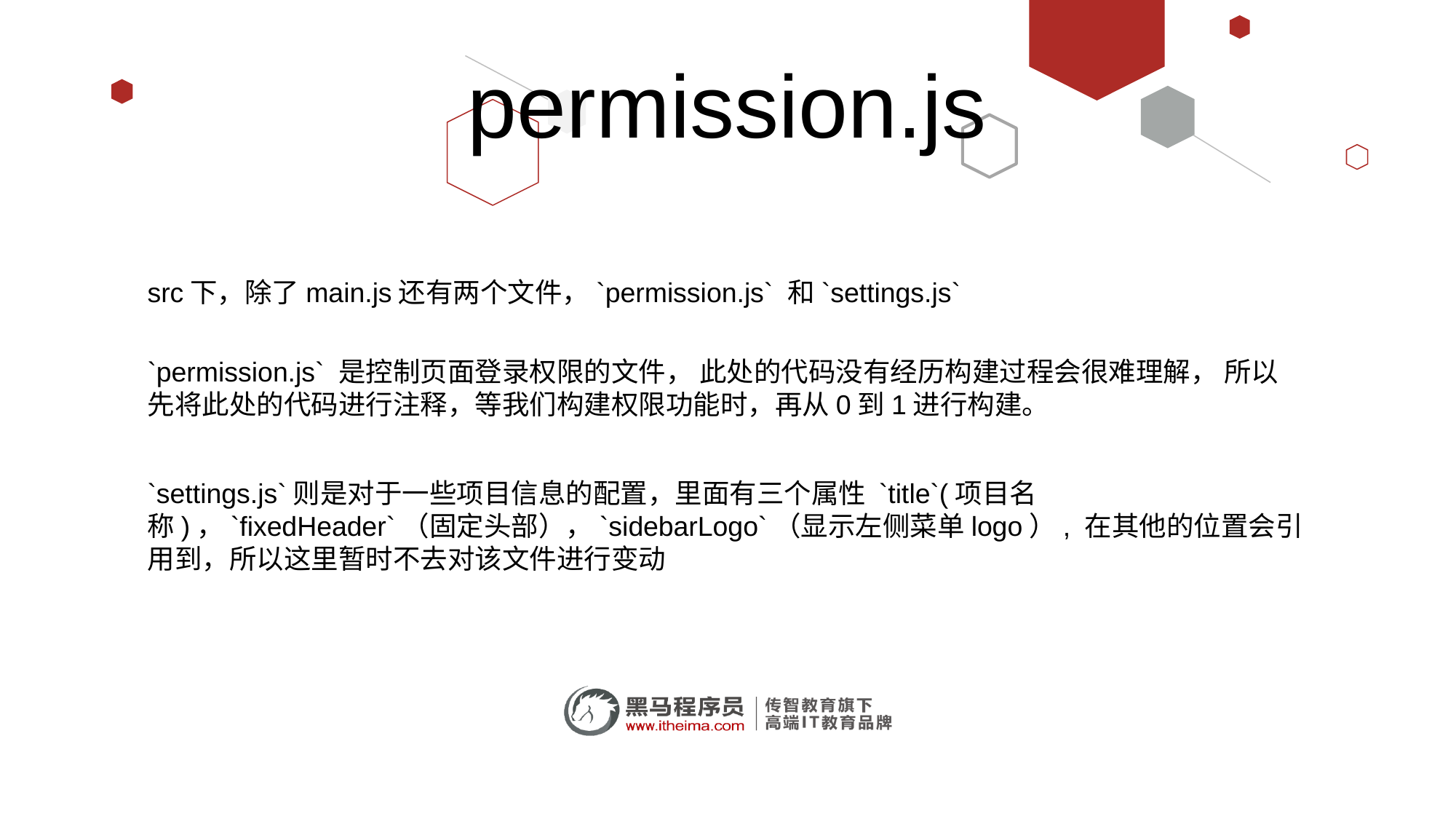

# permission.js
src下，除了main.js还有两个文件，`permission.js` 和`settings.js`
`permission.js` 是控制页面登录权限的文件， 此处的代码没有经历构建过程会很难理解， 所以先将此处的代码进行注释，等我们构建权限功能时，再从0到1进行构建。
`settings.js`则是对于一些项目信息的配置，里面有三个属性 `title`(项目名称)，`fixedHeader`（固定头部），`sidebarLogo`（显示左侧菜单logo）, 在其他的位置会引用到，所以这里暂时不去对该文件进行变动